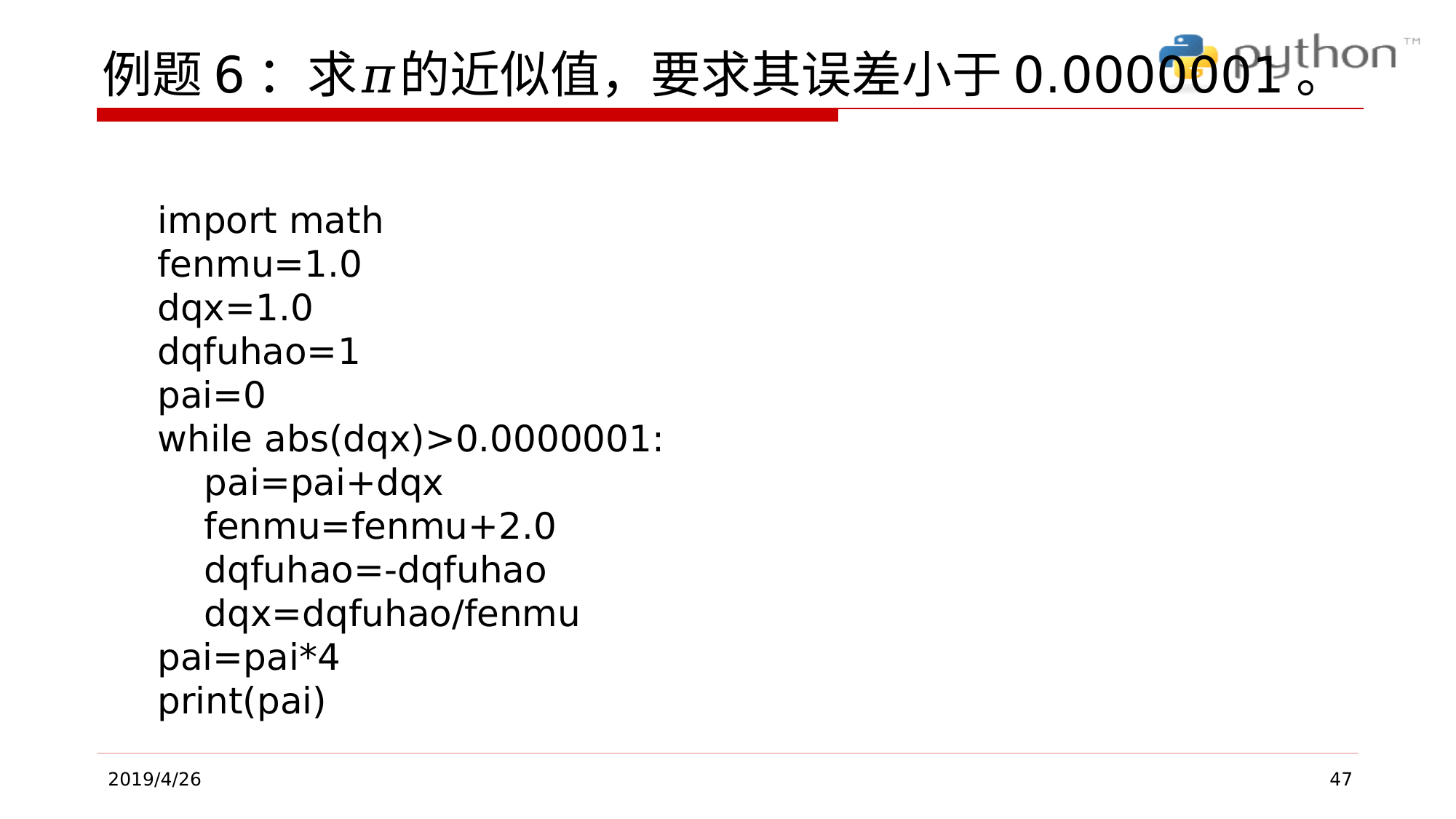

# 例题6：求𝜋的近似值，要求其误差小于0.0000001。
import math
fenmu=1.0
dqx=1.0
dqfuhao=1
pai=0
while abs(dqx)>0.0000001:
    pai=pai+dqx
    fenmu=fenmu+2.0
    dqfuhao=-dqfuhao
    dqx=dqfuhao/fenmu
pai=pai*4
print(pai)
47
2019/4/26